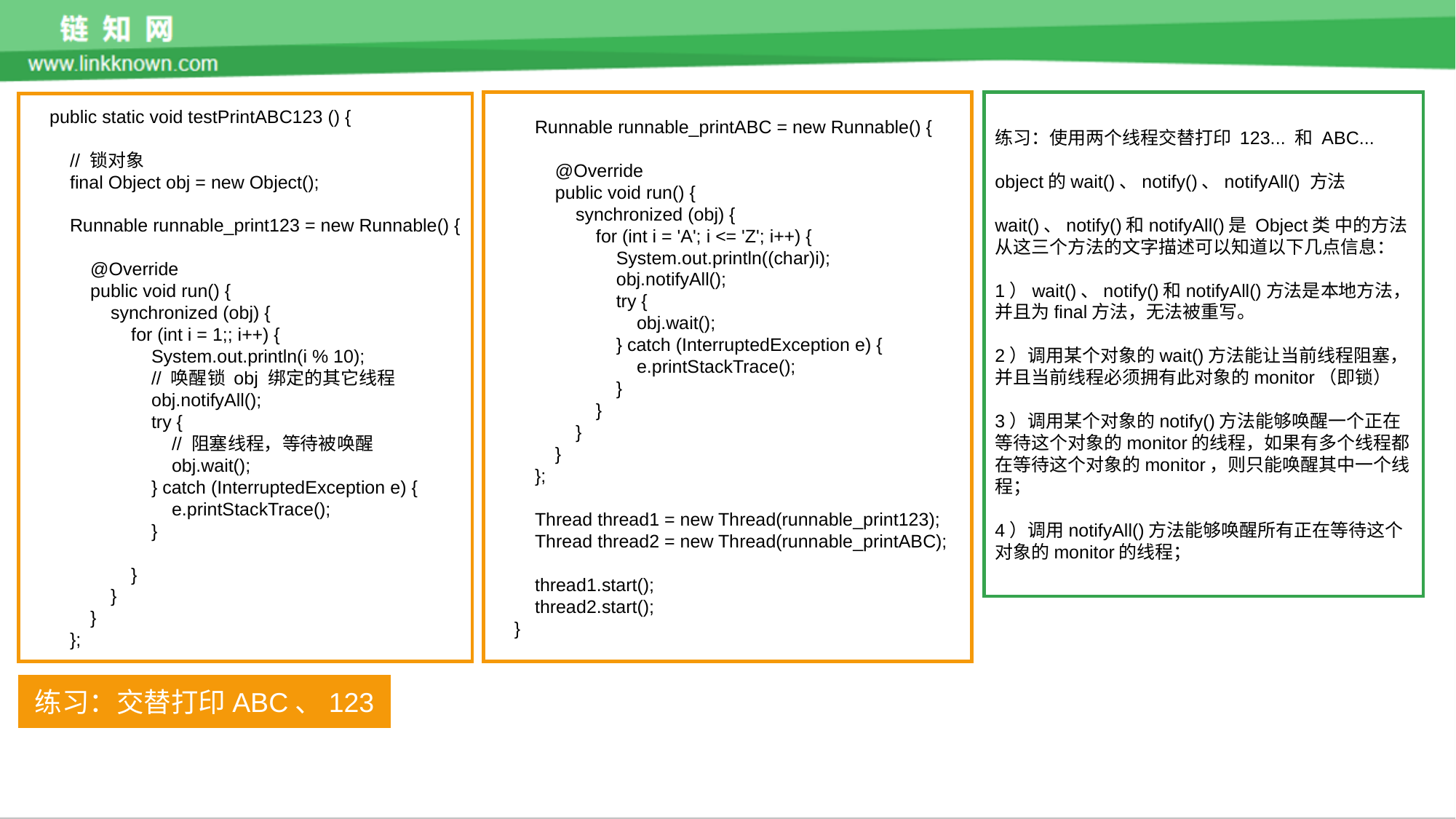

Runnable runnable_printABC = new Runnable() {

            @Override
            public void run() {
                synchronized (obj) {
                    for (int i = 'A'; i <= 'Z'; i++) {
                        System.out.println((char)i);
                        obj.notifyAll();
                        try {
                            obj.wait();
                        } catch (InterruptedException e) {
                            e.printStackTrace();
                        }
                    }
                }
            }
        };

        Thread thread1 = new Thread(runnable_print123);
        Thread thread2 = new Thread(runnable_printABC);

        thread1.start();
        thread2.start();
    }
练习：使用两个线程交替打印 123... 和 ABC...

object的wait()、notify()、notifyAll() 方法

wait()、notify()和notifyAll()是 Object类 中的方法
从这三个方法的文字描述可以知道以下几点信息：

1）wait()、notify()和notifyAll()方法是本地方法，并且为final方法，无法被重写。

2）调用某个对象的wait()方法能让当前线程阻塞，并且当前线程必须拥有此对象的monitor（即锁）

3）调用某个对象的notify()方法能够唤醒一个正在等待这个对象的monitor的线程，如果有多个线程都在等待这个对象的monitor，则只能唤醒其中一个线程；

4）调用notifyAll()方法能够唤醒所有正在等待这个对象的monitor的线程；
    public static void testPrintABC123 () {

        // 锁对象
        final Object obj = new Object();

        Runnable runnable_print123 = new Runnable() {

            @Override
            public void run() {
                synchronized (obj) {
                    for (int i = 1;; i++) {
                        System.out.println(i % 10);
                        // 唤醒锁 obj 绑定的其它线程
                        obj.notifyAll();
                        try {
                            // 阻塞线程，等待被唤醒
                            obj.wait();
                        } catch (InterruptedException e) {
                            e.printStackTrace();
                        }

                    }
                }
            }
        };
练习：交替打印ABC、123